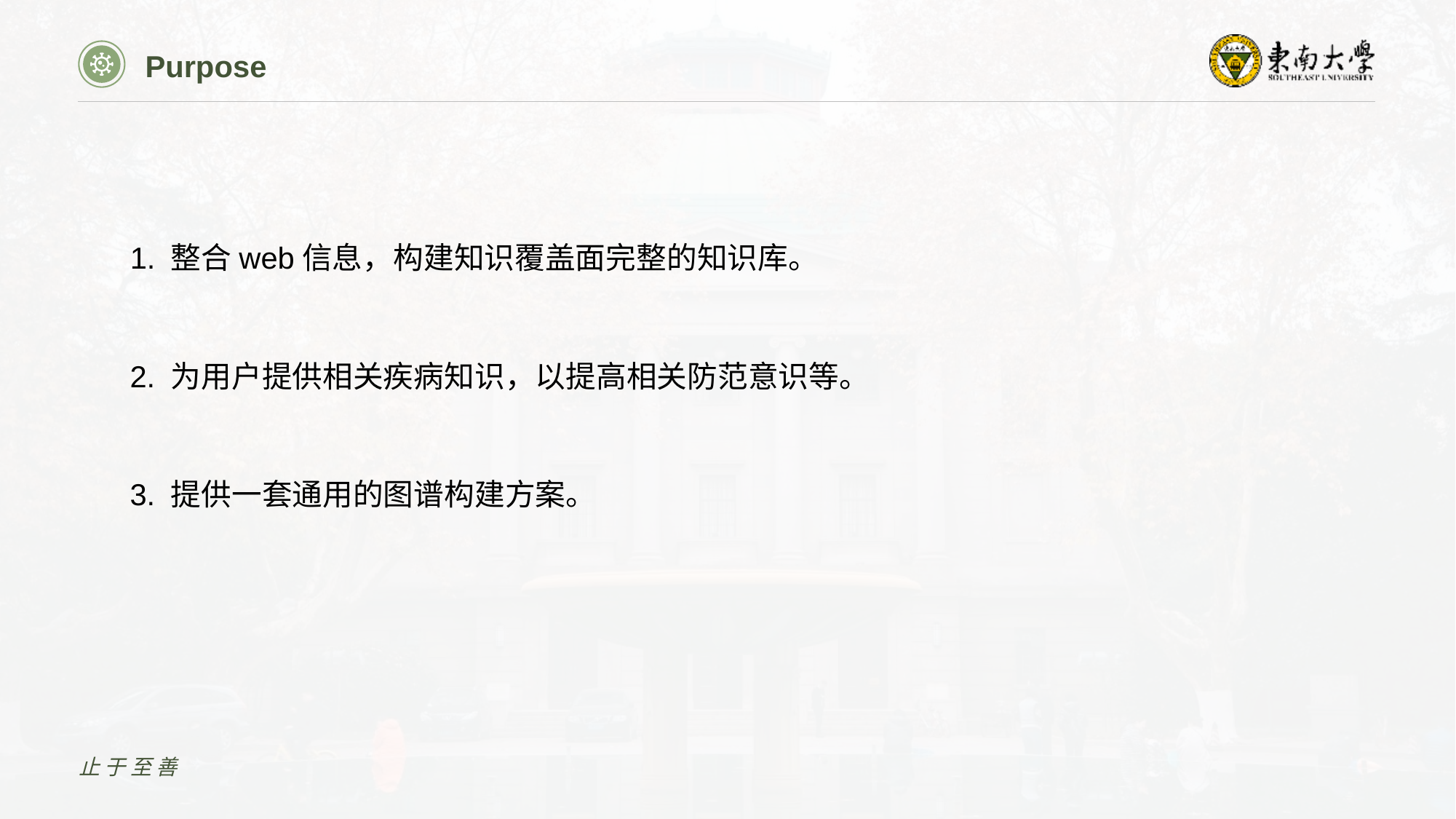

Purpose
1. 整合web信息，构建知识覆盖面完整的知识库。
2. 为用户提供相关疾病知识，以提高相关防范意识等。
3. 提供一套通用的图谱构建方案。
止于至善
5